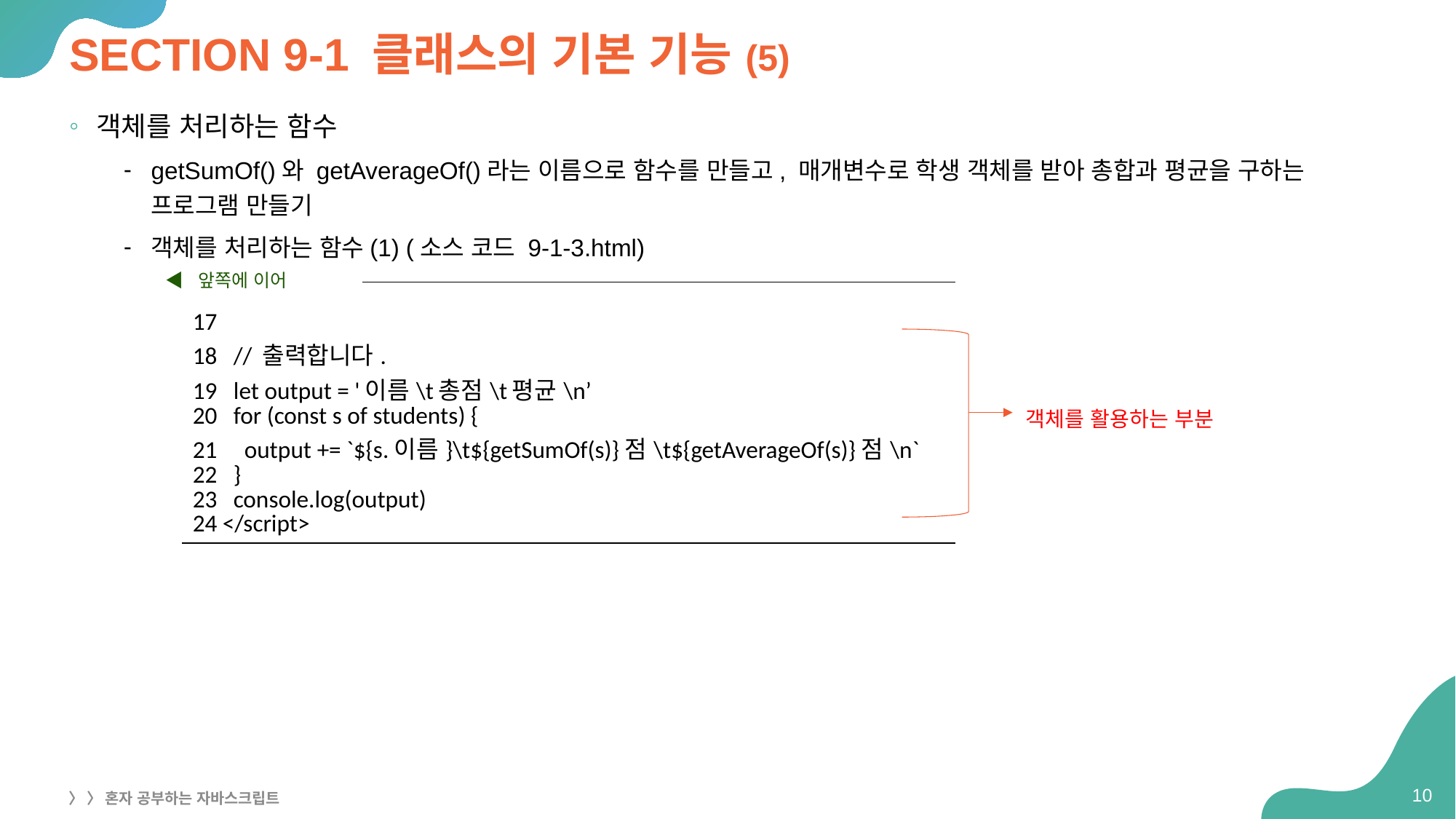

# SECTION 9-1 클래스의 기본 기능(5)
객체를 처리하는 함수
getSumOf()와 getAverageOf()라는 이름으로 함수를 만들고, 매개변수로 학생 객체를 받아 총합과 평균을 구하는 프로그램 만들기
객체를 처리하는 함수(1) (소스 코드 9-1-3.html)

◀  앞쪽에 이어
| 17 18 // 출력합니다. 19 let output = '이름\t총점\t평균\n’ 20 for (const s of students) { 21 output += `${s.이름}\t${getSumOf(s)}점\t${getAverageOf(s)}점\n` 22 } 23 console.log(output) 24 </script> |
| --- |

객체를 활용하는 부분
10
〉 〉 혼자 공부하는 자바스크립트